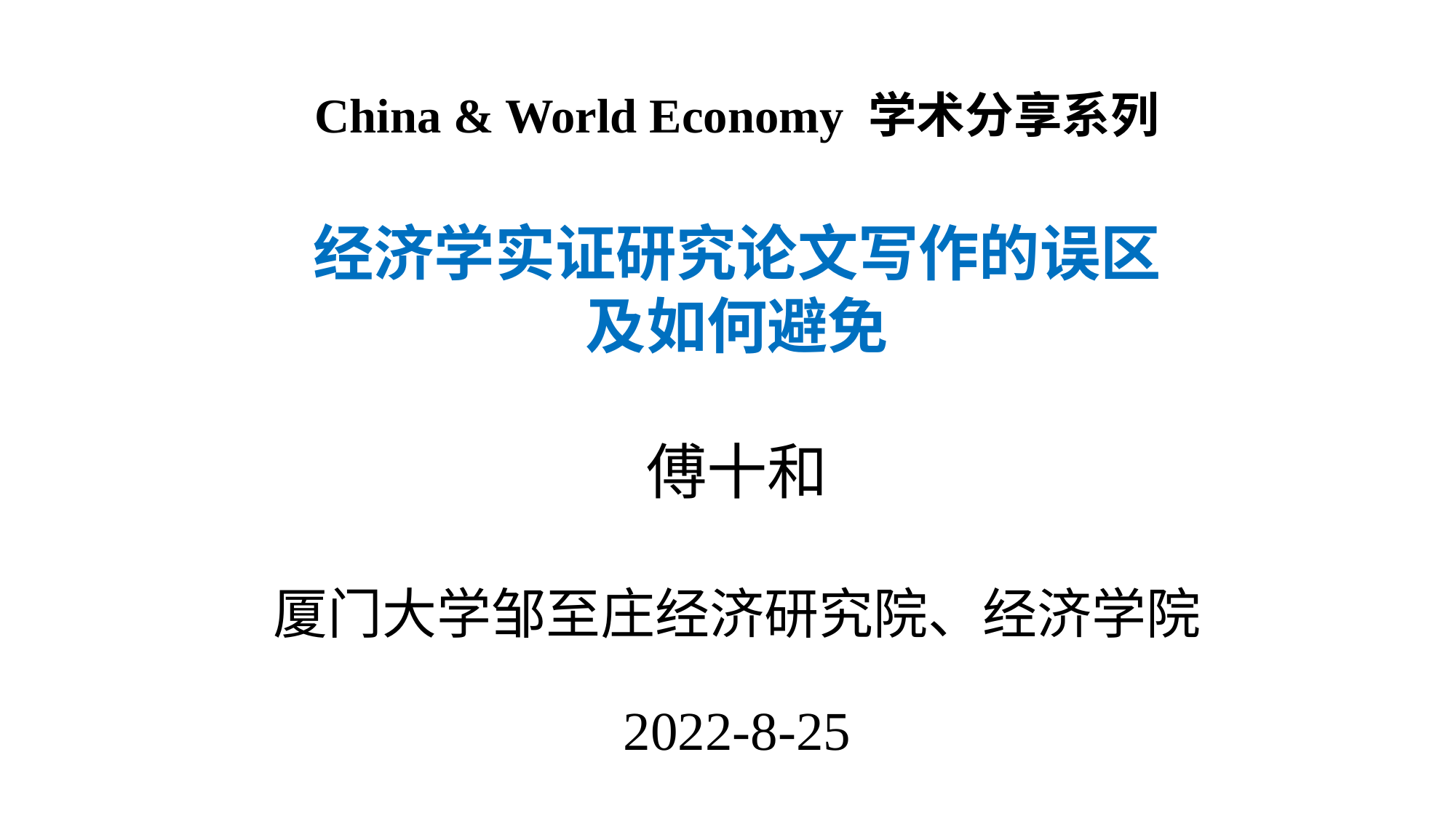

China & World Economy 学术分享系列

经济学实证研究论文写作的误区
及如何避免

傅十和

厦门大学邹至庄经济研究院、经济学院

2022-8-25